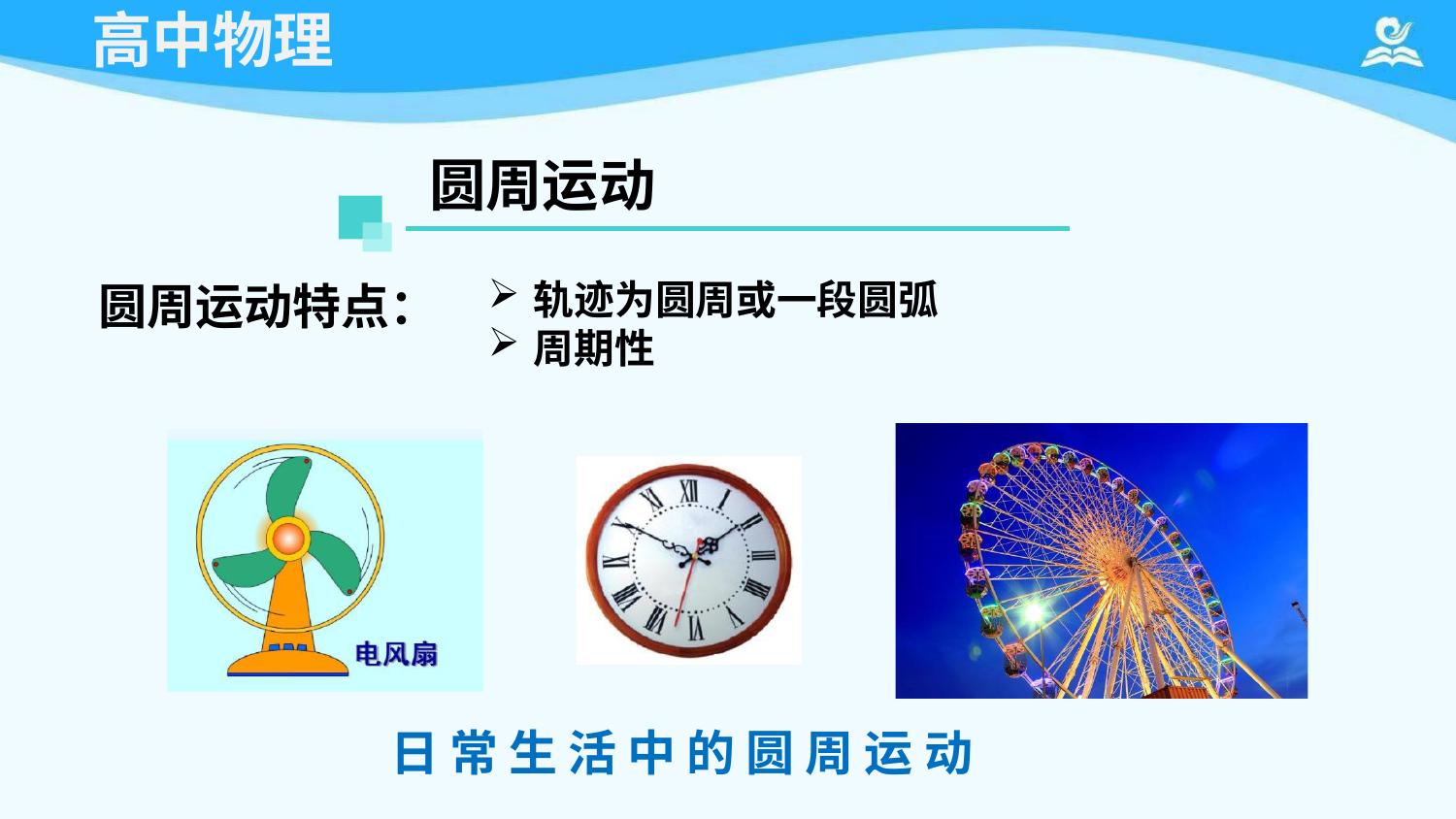

# 高中物理
圆周运动

轨迹为圆周或一段圆弧
周期性
圆周运动特点：

日 常 生 活 中 的 圆 周 运 动